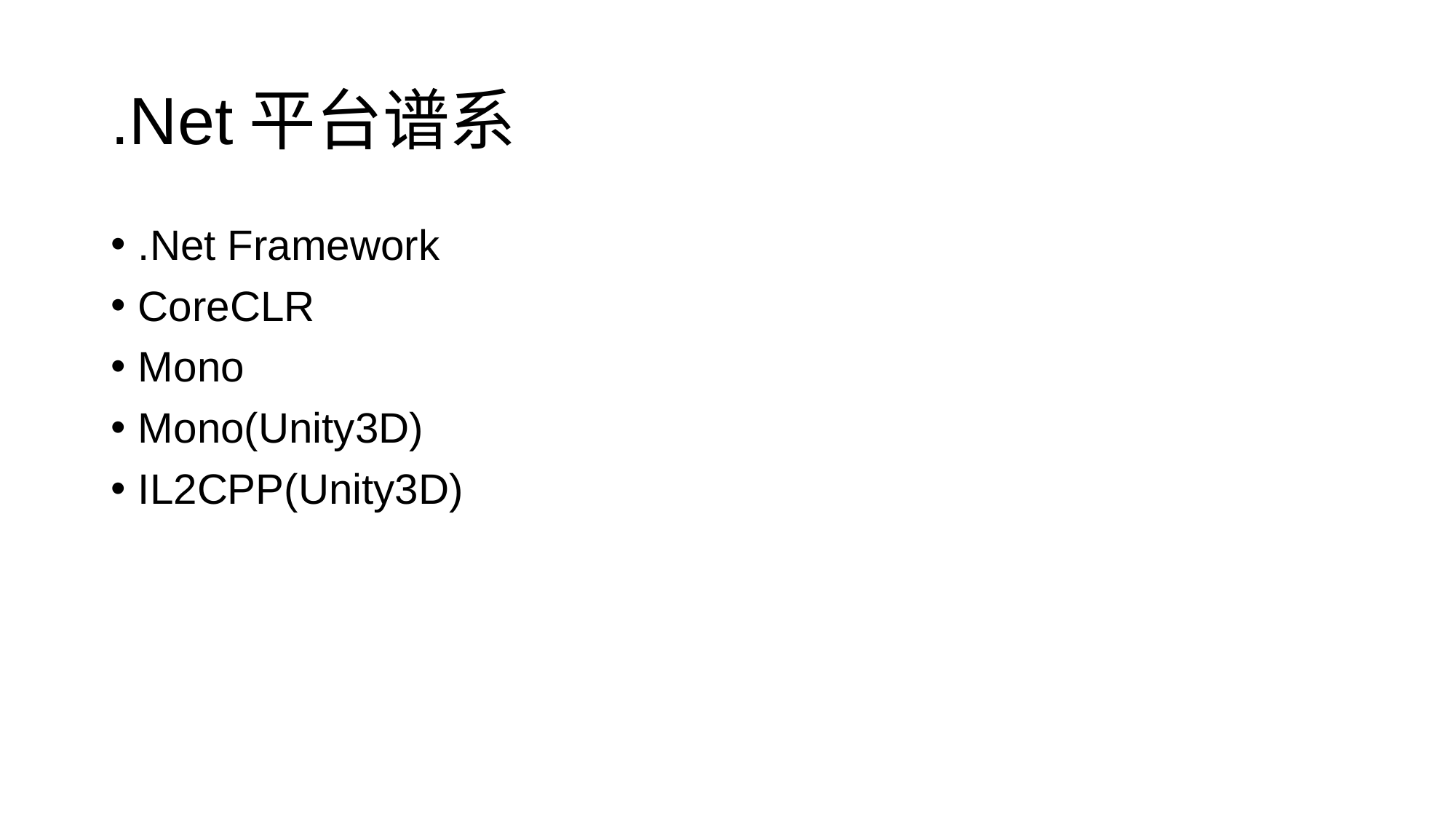

# .Net平台谱系
.Net Framework
CoreCLR
Mono
Mono(Unity3D)
IL2CPP(Unity3D)